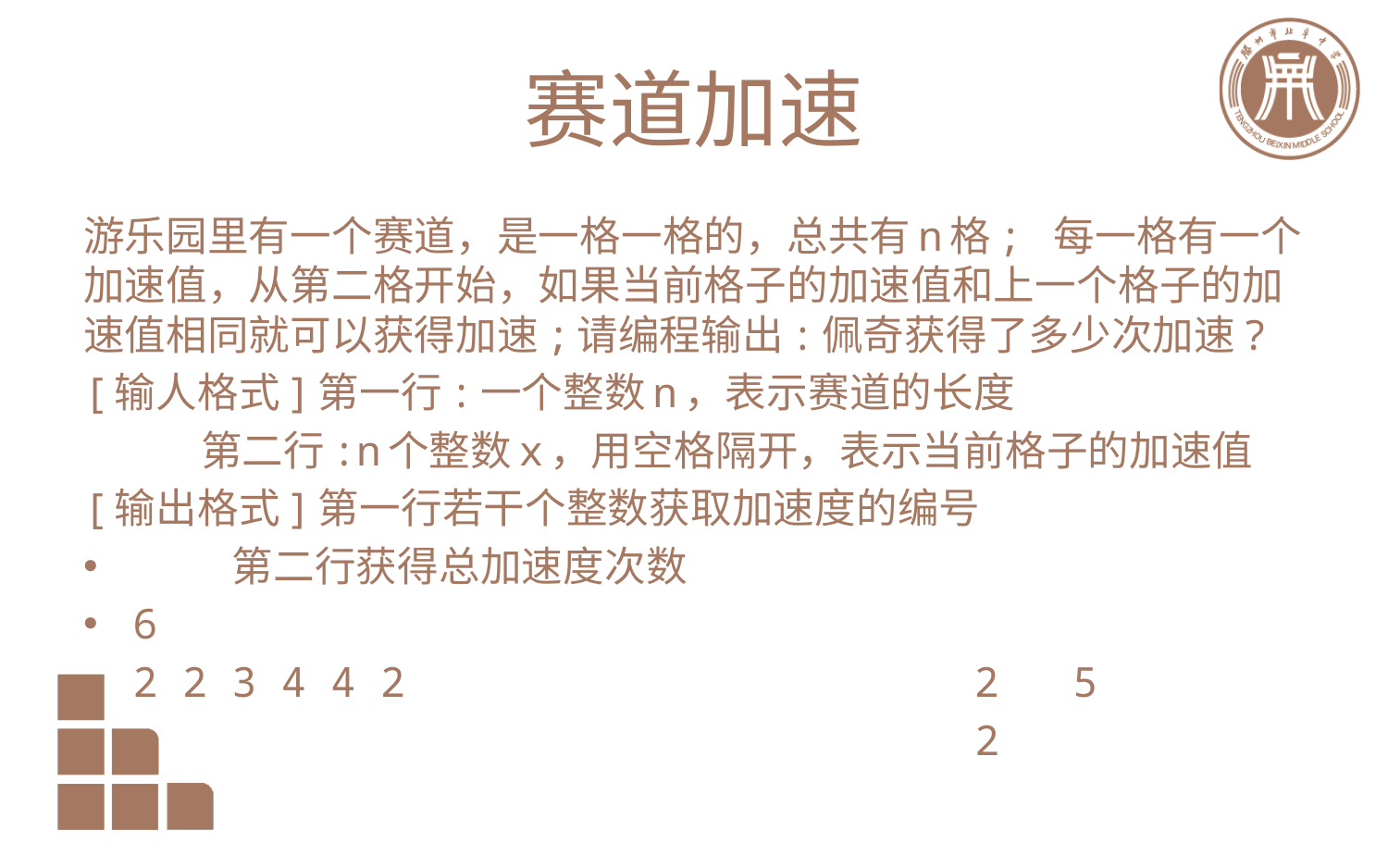

# 赛道加速
游乐园里有一个赛道，是一格一格的，总共有n格; 每一格有一个加速值，从第二格开始，如果当前格子的加速值和上一个格子的加速值相同就可以获得加速;请编程输出:佩奇获得了多少次加速?
[输人格式]第一行:一个整数n，表示赛道的长度
            第二行:n个整数x，用空格隔开，表示当前格子的加速值
[输出格式]第一行若干个整数获取加速度的编号
          第二行获得总加速度次数
6
2 2 3 4 4 2                       2   5
                                  2